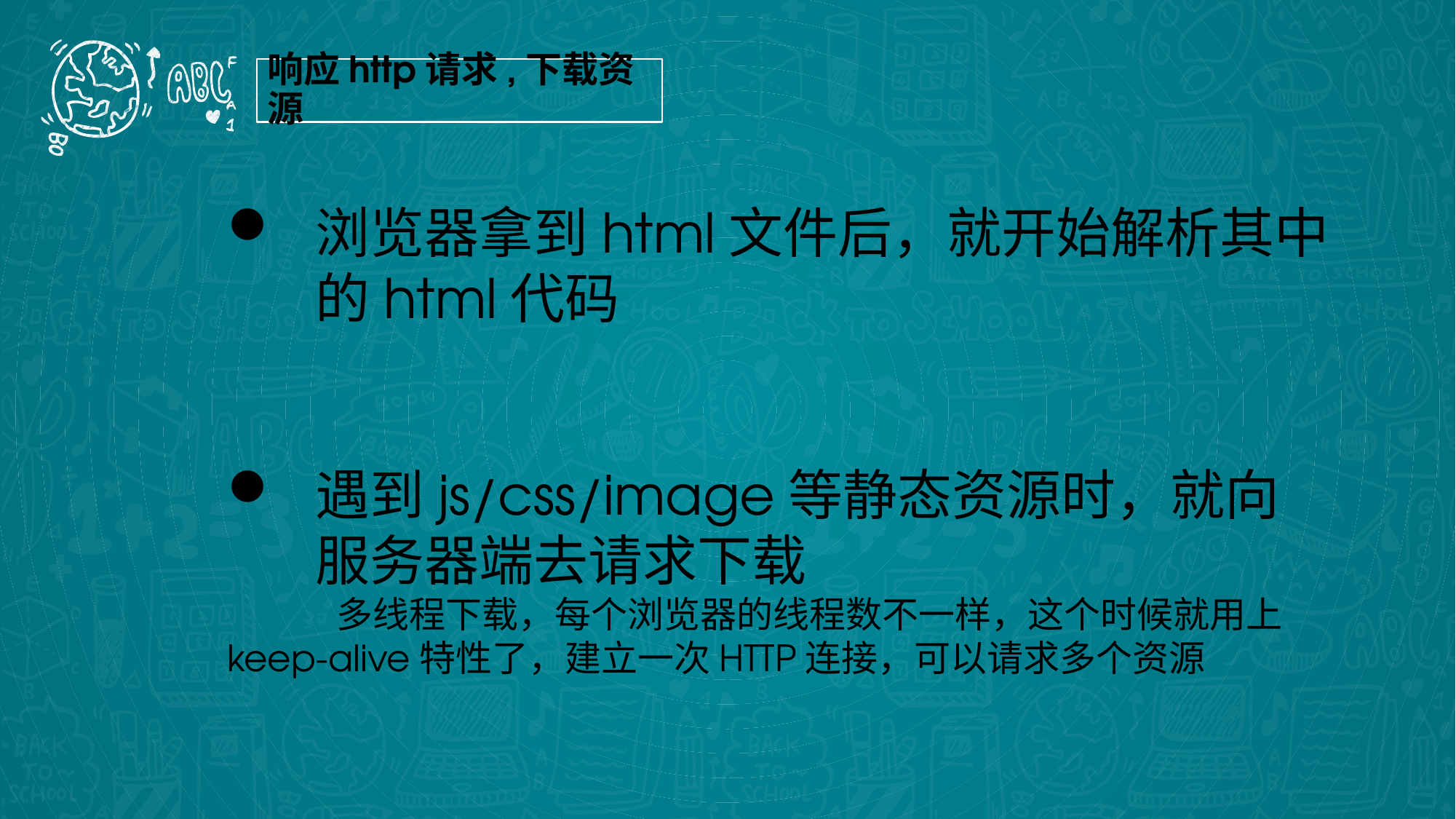

响应http请求,下载资源
浏览器拿到html文件后，就开始解析其中的html代码

遇到js/css/image等静态资源时，就向服务器端去请求下载
	多线程下载，每个浏览器的线程数不一样，这个时候就用上	keep-alive特性了，建立一次HTTP连接，可以请求多个资源